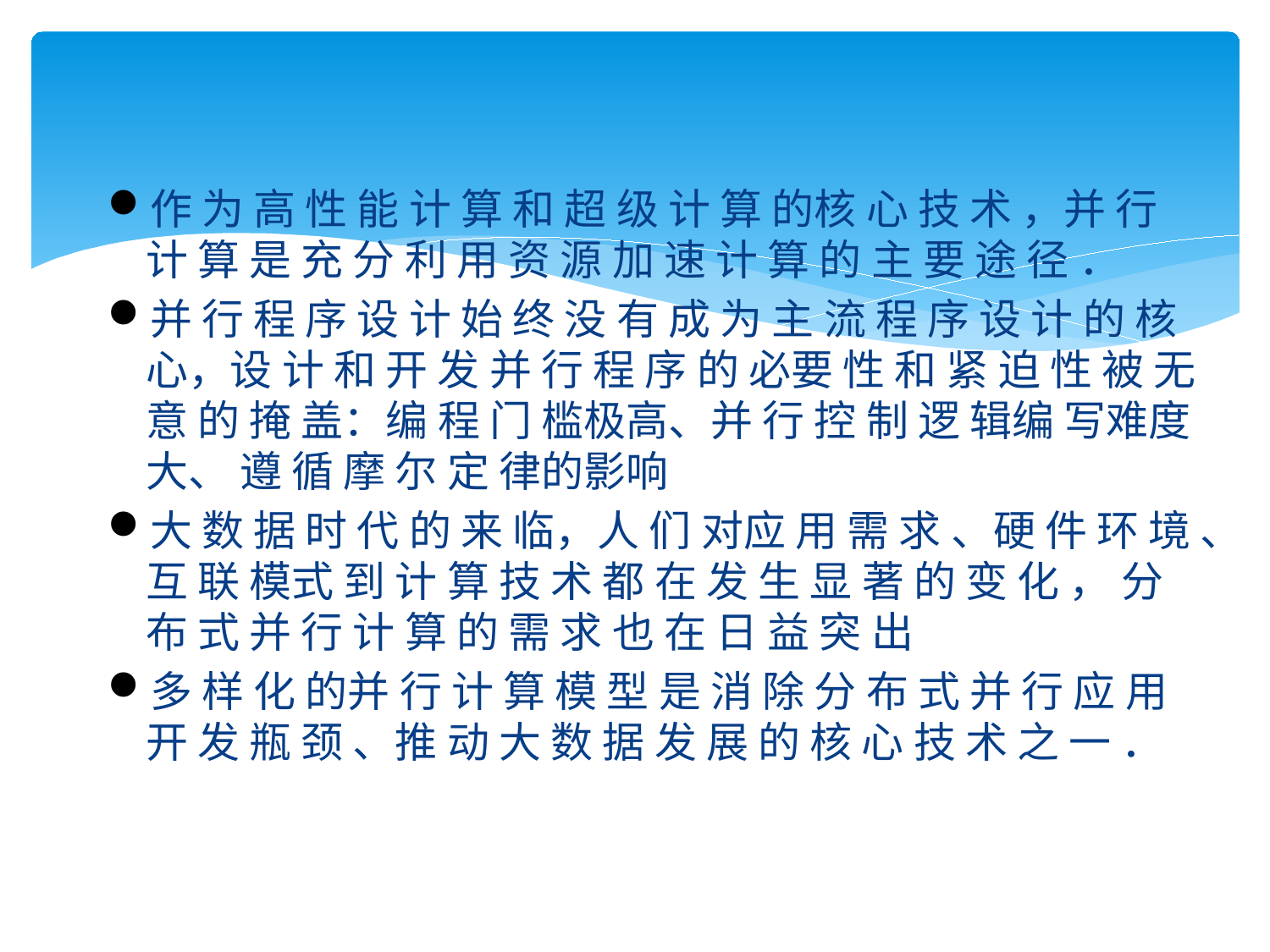

作 为 高 性 能 计 算 和 超 级 计 算 的核 心 技 术 ，并 行 计 算 是 充 分 利 用 资 源 加 速 计 算 的 主 要 途 径 ．
并 行 程 序 设 计 始 终 没 有 成 为 主 流 程 序 设 计 的 核 心，设 计 和 开 发 并 行 程 序 的 必要 性 和 紧 迫 性 被 无 意 的 掩 盖：编 程 门 槛极高、并 行 控 制 逻 辑编 写难度大、 遵 循 摩 尔 定 律的影响
大 数 据 时 代 的 来 临，人 们 对应 用 需 求 、硬 件 环 境 、互 联 模式 到 计 算 技 术 都 在 发 生 显 著 的 变 化 ， 分 布 式 并 行 计 算 的 需 求 也 在 日 益 突 出
多 样 化 的并 行 计 算 模 型 是 消 除 分 布 式 并 行 应 用 开 发 瓶 颈 、推 动 大 数 据 发 展 的 核 心 技 术 之 一 ．